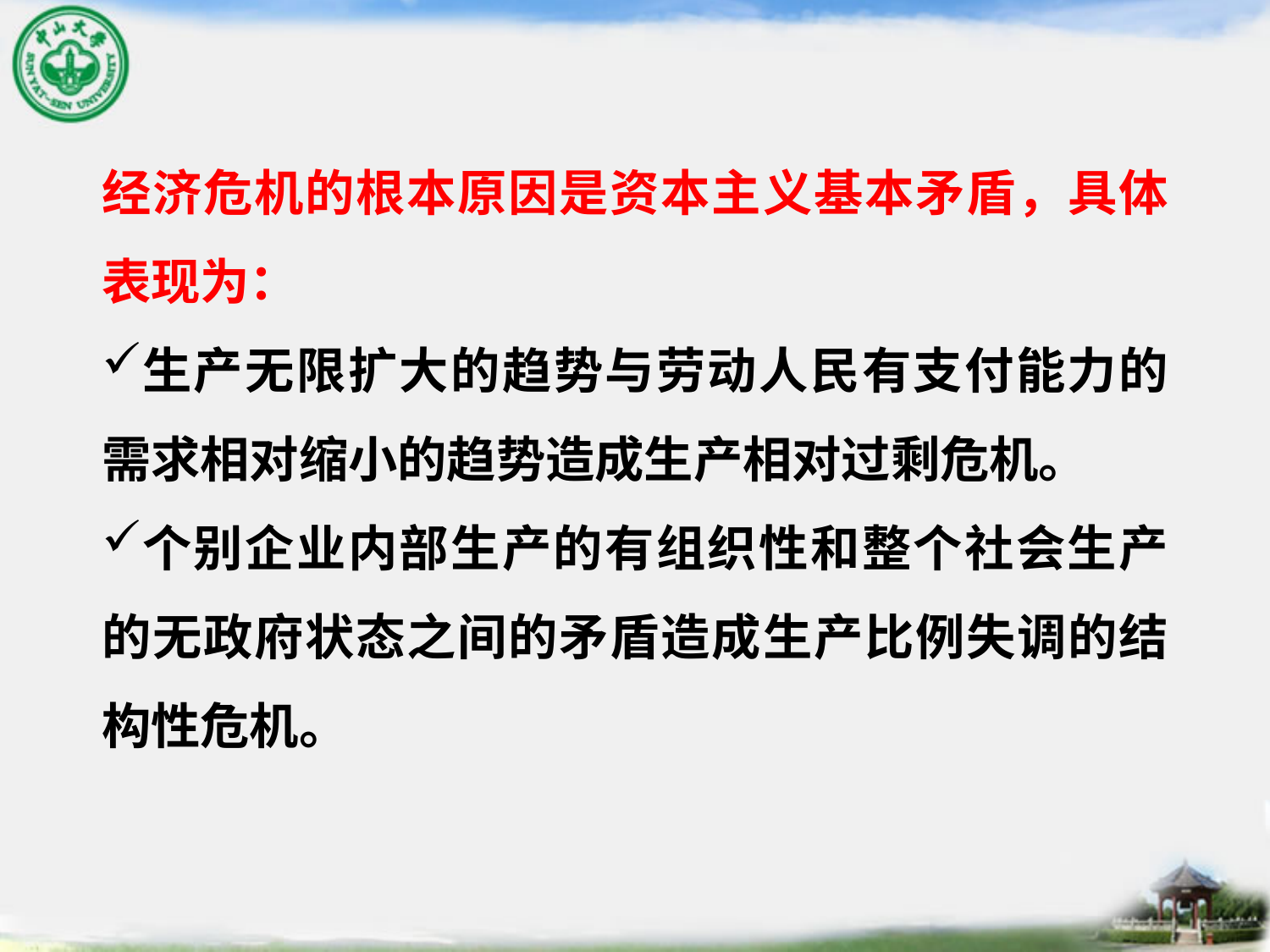

经济危机的根本原因是资本主义基本矛盾，具体表现为：
生产无限扩大的趋势与劳动人民有支付能力的需求相对缩小的趋势造成生产相对过剩危机。
个别企业内部生产的有组织性和整个社会生产的无政府状态之间的矛盾造成生产比例失调的结构性危机。